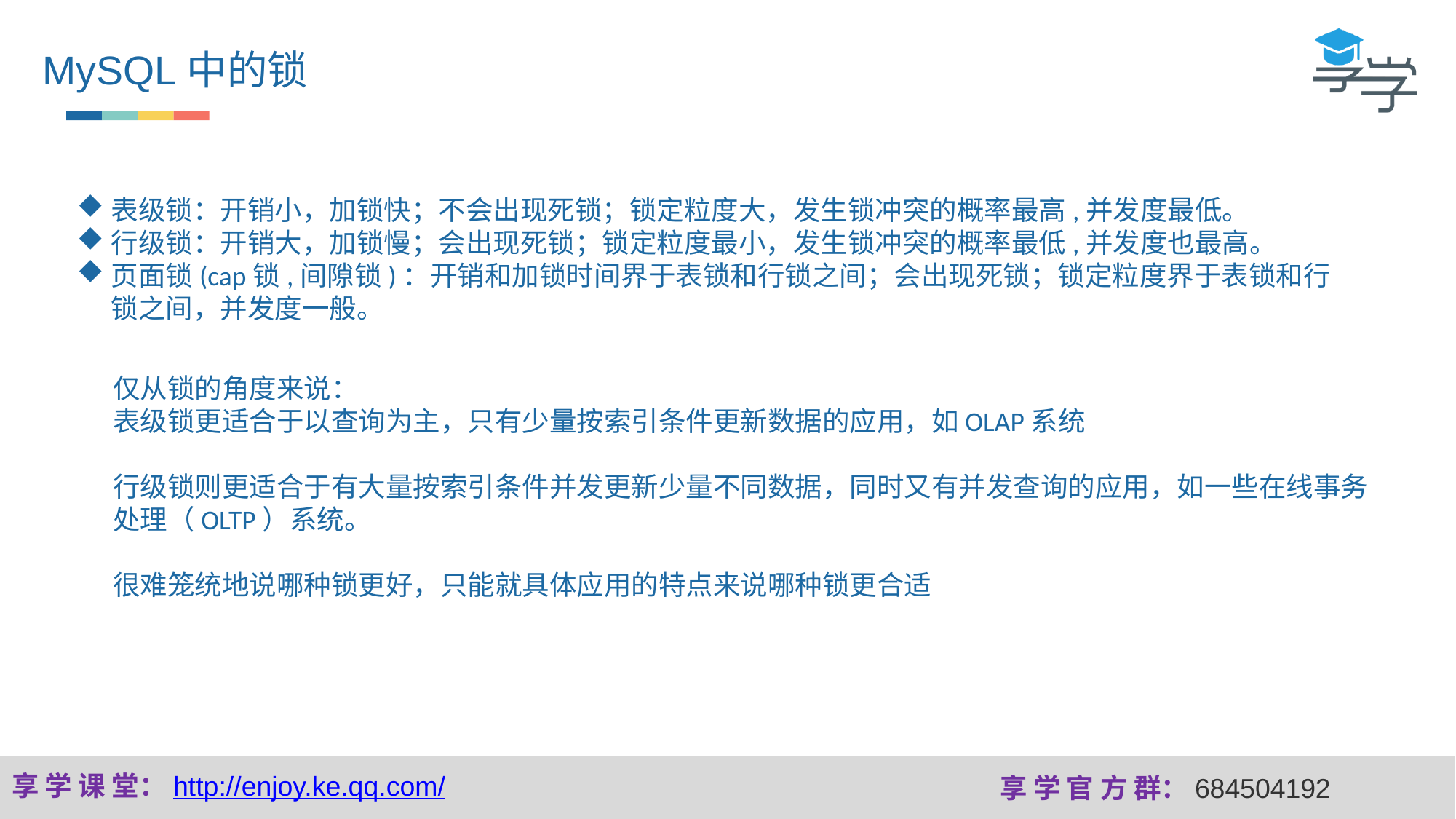

MySQL中的锁

表级锁：开销小，加锁快；不会出现死锁；锁定粒度大，发生锁冲突的概率最高,并发度最低。
行级锁：开销大，加锁慢；会出现死锁；锁定粒度最小，发生锁冲突的概率最低,并发度也最高。
页面锁(cap锁,间隙锁)：开销和加锁时间界于表锁和行锁之间；会出现死锁；锁定粒度界于表锁和行锁之间，并发度一般。
仅从锁的角度来说：
表级锁更适合于以查询为主，只有少量按索引条件更新数据的应用，如OLAP系统

行级锁则更适合于有大量按索引条件并发更新少量不同数据，同时又有并发查询的应用，如一些在线事务处理（OLTP）系统。

很难笼统地说哪种锁更好，只能就具体应用的特点来说哪种锁更合适